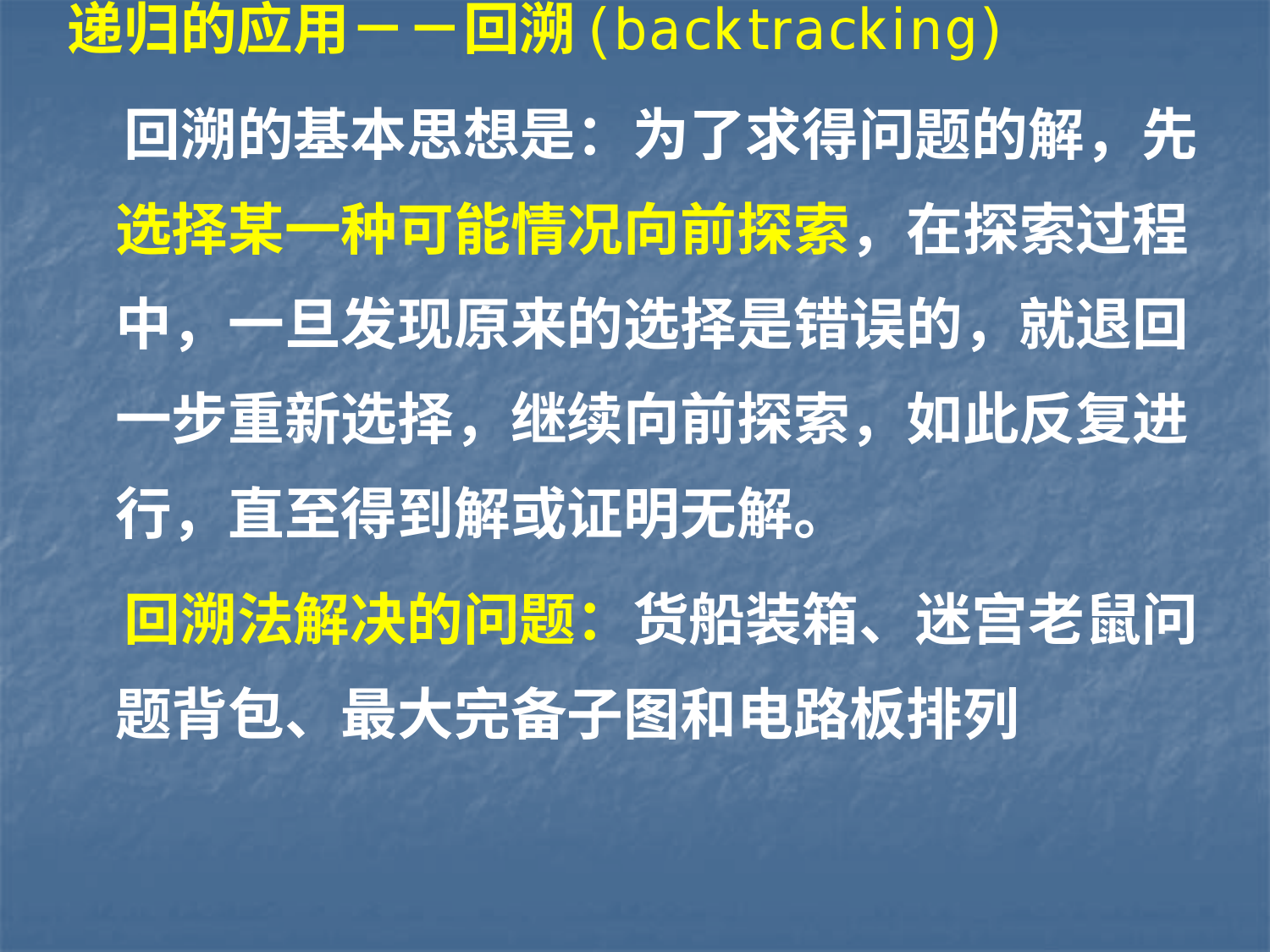

递归的应用－－回溯(backtracking)
　回溯的基本思想是：为了求得问题的解，先选择某一种可能情况向前探索，在探索过程中，一旦发现原来的选择是错误的，就退回一步重新选择，继续向前探索，如此反复进行，直至得到解或证明无解。
　回溯法解决的问题：货船装箱、迷宫老鼠问题背包、最大完备子图和电路板排列